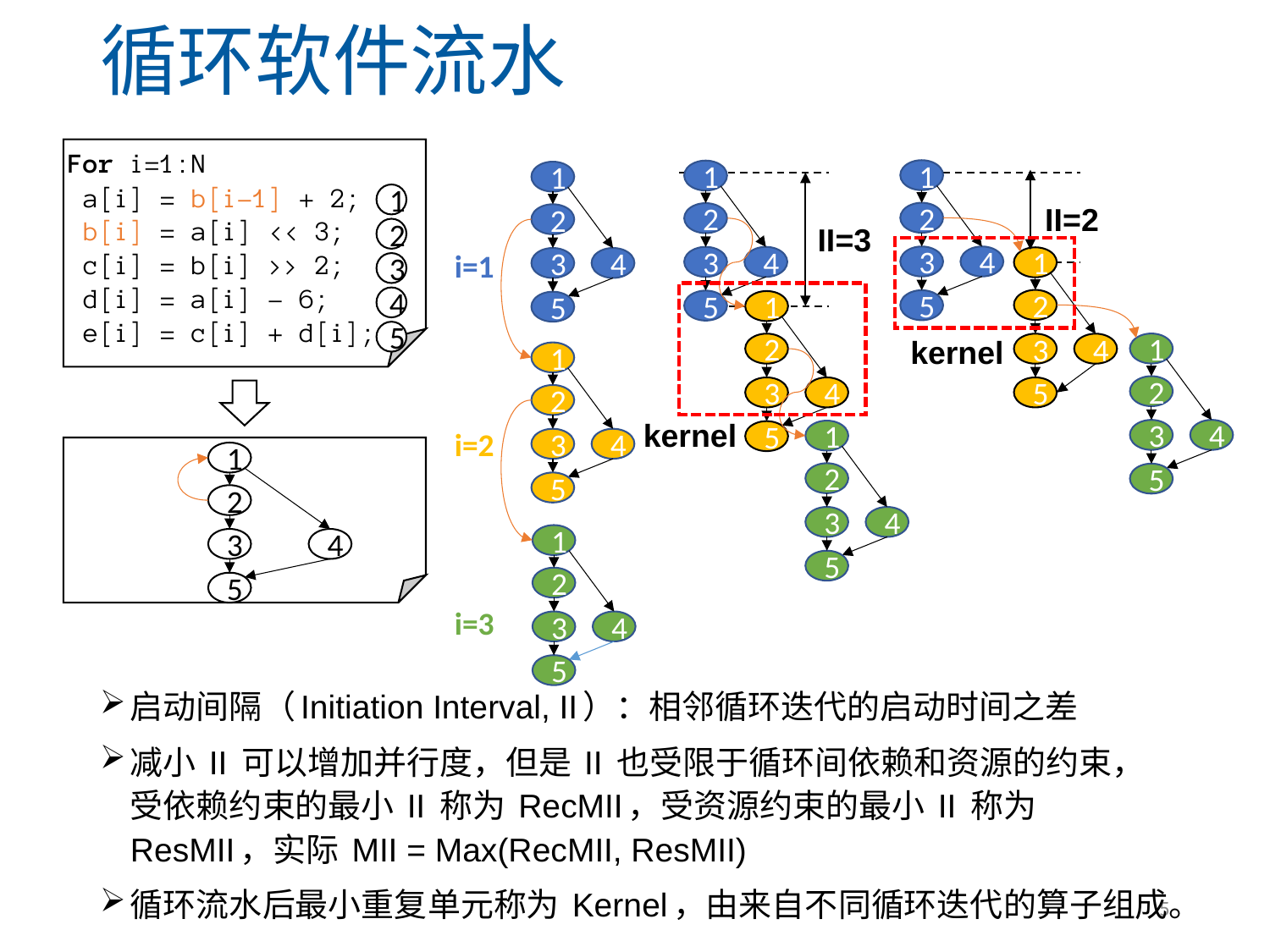

# 循环软件流水
For i=1:N
 a[i] = b[i-1] + 2;
 b[i] = a[i] << 3;
 c[i] = b[i] >> 2;
 d[i] = a[i] – 6;
 e[i] = c[i] + d[i];
1
1
1
1
II=2
2
2
2
II=3
2

i=1
3
4
3
4
1
3
4
3

4
2
5
5
1
5
5
kernel
1
2
3
4
1
2
3
4
5

2
kernel
i=2
3
4
1
5
3
4

1
2
5
5
2
3
4
1
3
4
5
2
5
i=3
3
4
5
启动间隔（Initiation Interval, II）：相邻循环迭代的启动时间之差
减小 II 可以增加并行度，但是 II 也受限于循环间依赖和资源的约束，受依赖约束的最小 II 称为 RecMII，受资源约束的最小 II 称为 ResMII，实际 MII = Max(RecMII, ResMII)
循环流水后最小重复单元称为 Kernel，由来自不同循环迭代的算子组成。
5